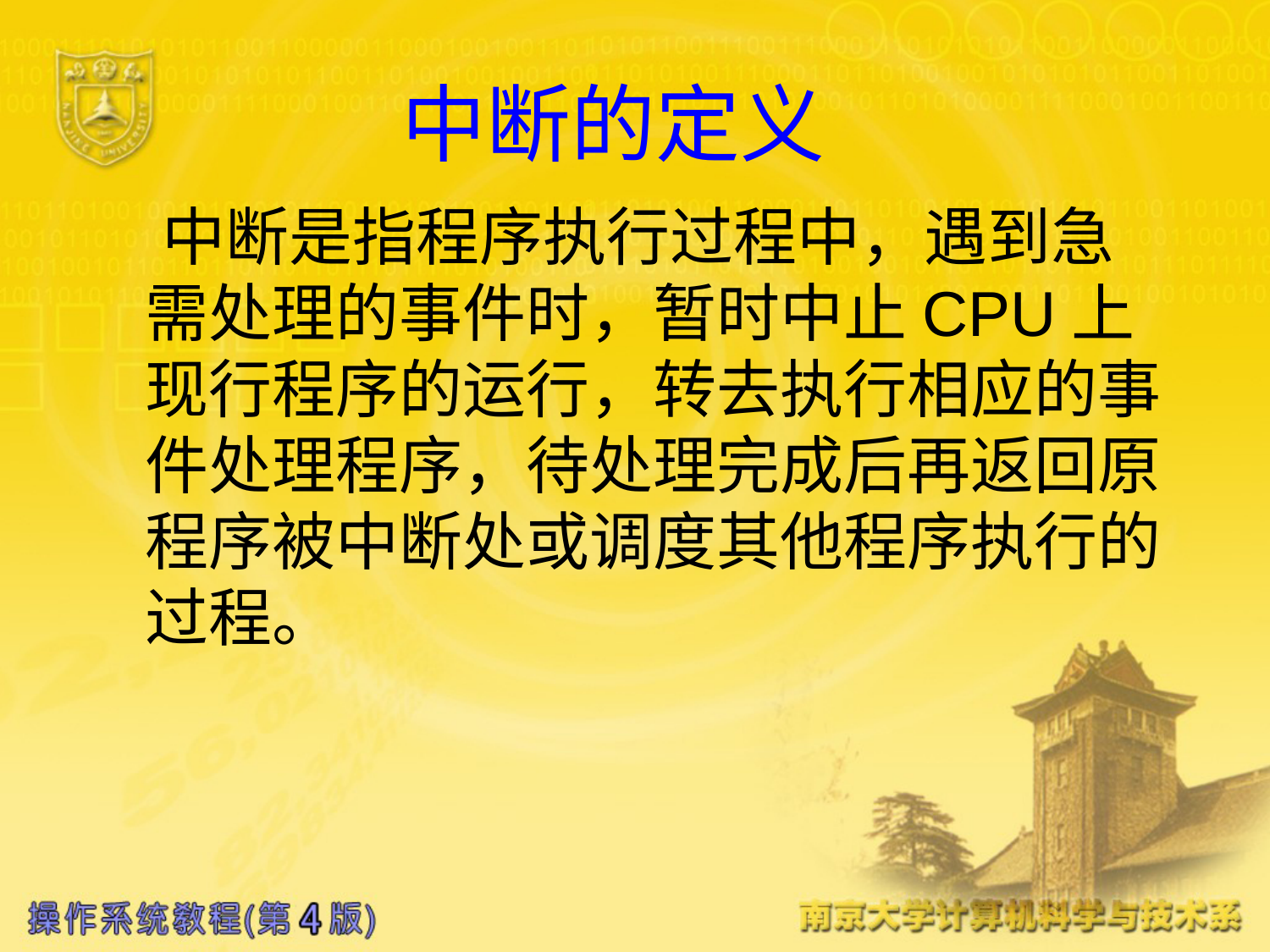

# 中断的定义
    中断是指程序执行过程中，遇到急需处理的事件时，暂时中止CPU上现行程序的运行，转去执行相应的事件处理程序，待处理完成后再返回原程序被中断处或调度其他程序执行的过程。